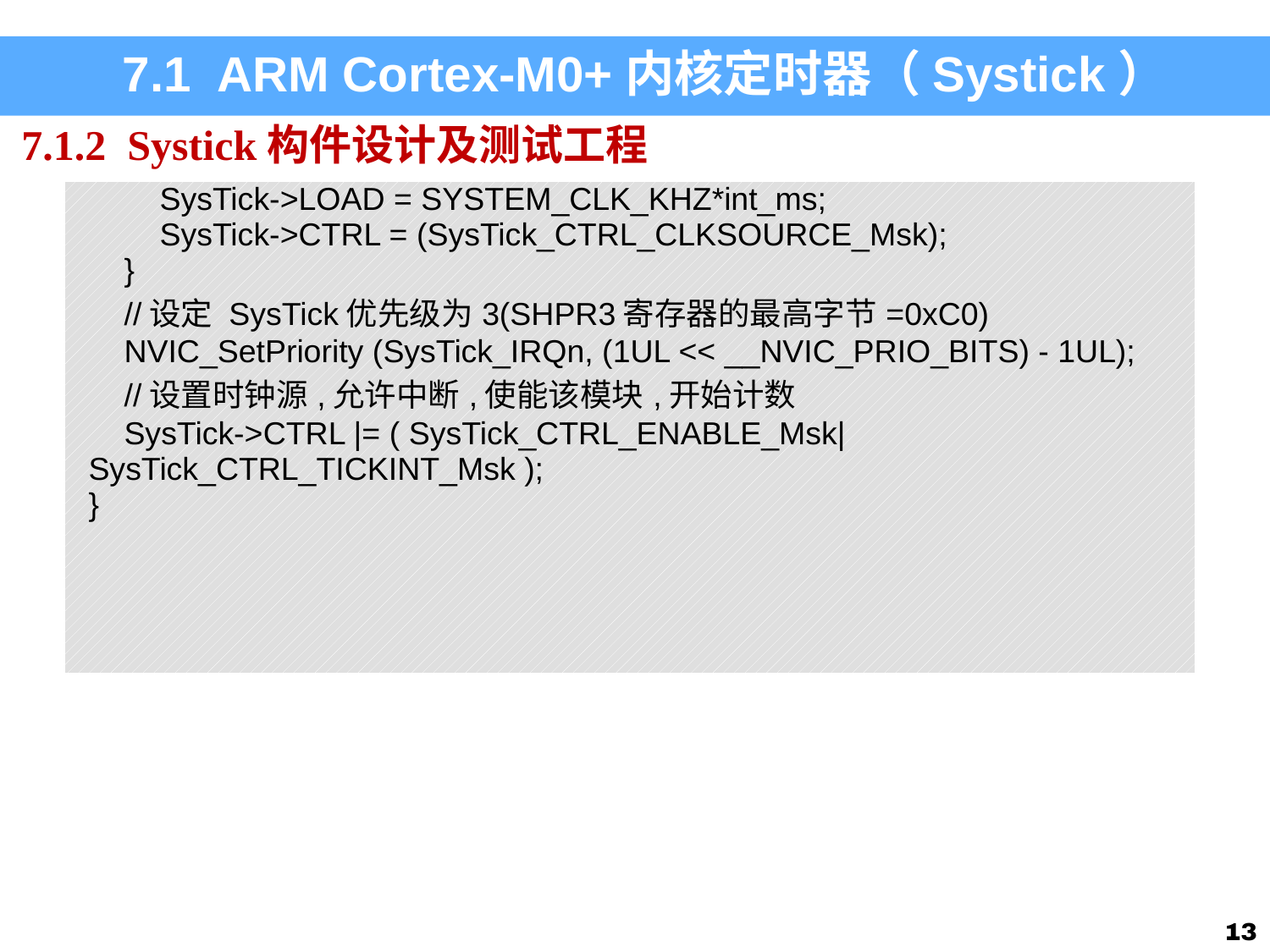

7.1  ARM Cortex-M0+内核定时器（Systick）
7.1.2  Systick构件设计及测试工程
| SysTick->LOAD = SYSTEM\_CLK\_KHZ\*int\_ms; SysTick->CTRL = (SysTick\_CTRL\_CLKSOURCE\_Msk); } //设定 SysTick优先级为3(SHPR3寄存器的最高字节=0xC0) NVIC\_SetPriority (SysTick\_IRQn, (1UL << \_\_NVIC\_PRIO\_BITS) - 1UL); //设置时钟源,允许中断,使能该模块,开始计数 SysTick->CTRL |= ( SysTick\_CTRL\_ENABLE\_Msk|SysTick\_CTRL\_TICKINT\_Msk ); } |
| --- |
13